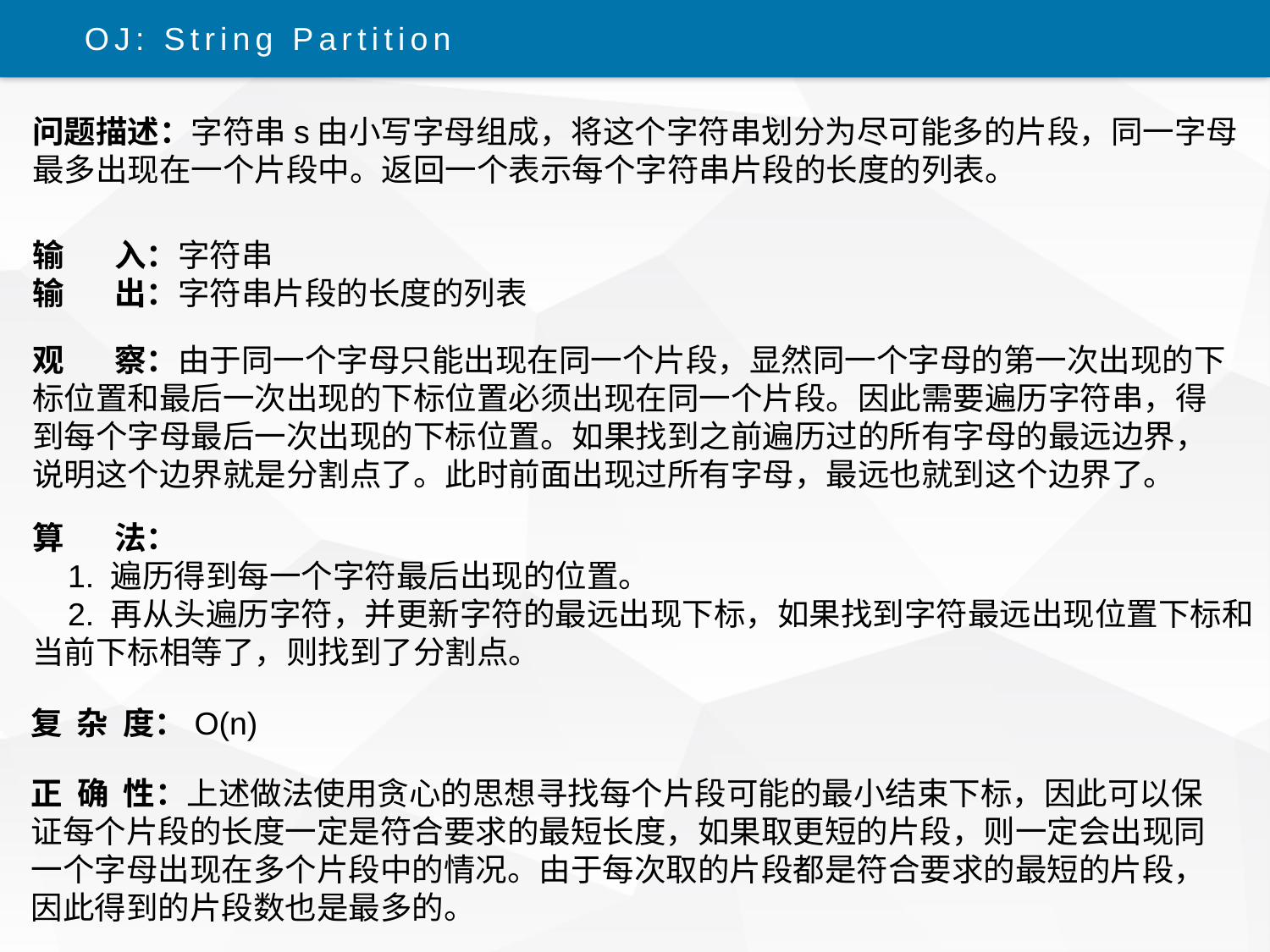

OJ: String Partition

问题描述：字符串s由小写字母组成，将这个字符串划分为尽可能多的片段，同一字母最多出现在一个片段中。返回一个表示每个字符串片段的长度的列表。
输       入：字符串
输       出：字符串片段的长度的列表
观       察：由于同一个字母只能出现在同一个片段，显然同一个字母的第一次出现的下标位置和最后一次出现的下标位置必须出现在同一个片段。因此需要遍历字符串，得到每个字母最后一次出现的下标位置。如果找到之前遍历过的所有字母的最远边界，说明这个边界就是分割点了。此时前面出现过所有字母，最远也就到这个边界了。
算       法：
    1. 遍历得到每一个字符最后出现的位置。
    2. 再从头遍历字符，并更新字符的最远出现下标，如果找到字符最远出现位置下标和当前下标相等了，则找到了分割点。
复  杂  度：O(n)
正  确  性：上述做法使用贪心的思想寻找每个片段可能的最小结束下标，因此可以保证每个片段的长度一定是符合要求的最短长度，如果取更短的片段，则一定会出现同一个字母出现在多个片段中的情况。由于每次取的片段都是符合要求的最短的片段，因此得到的片段数也是最多的。